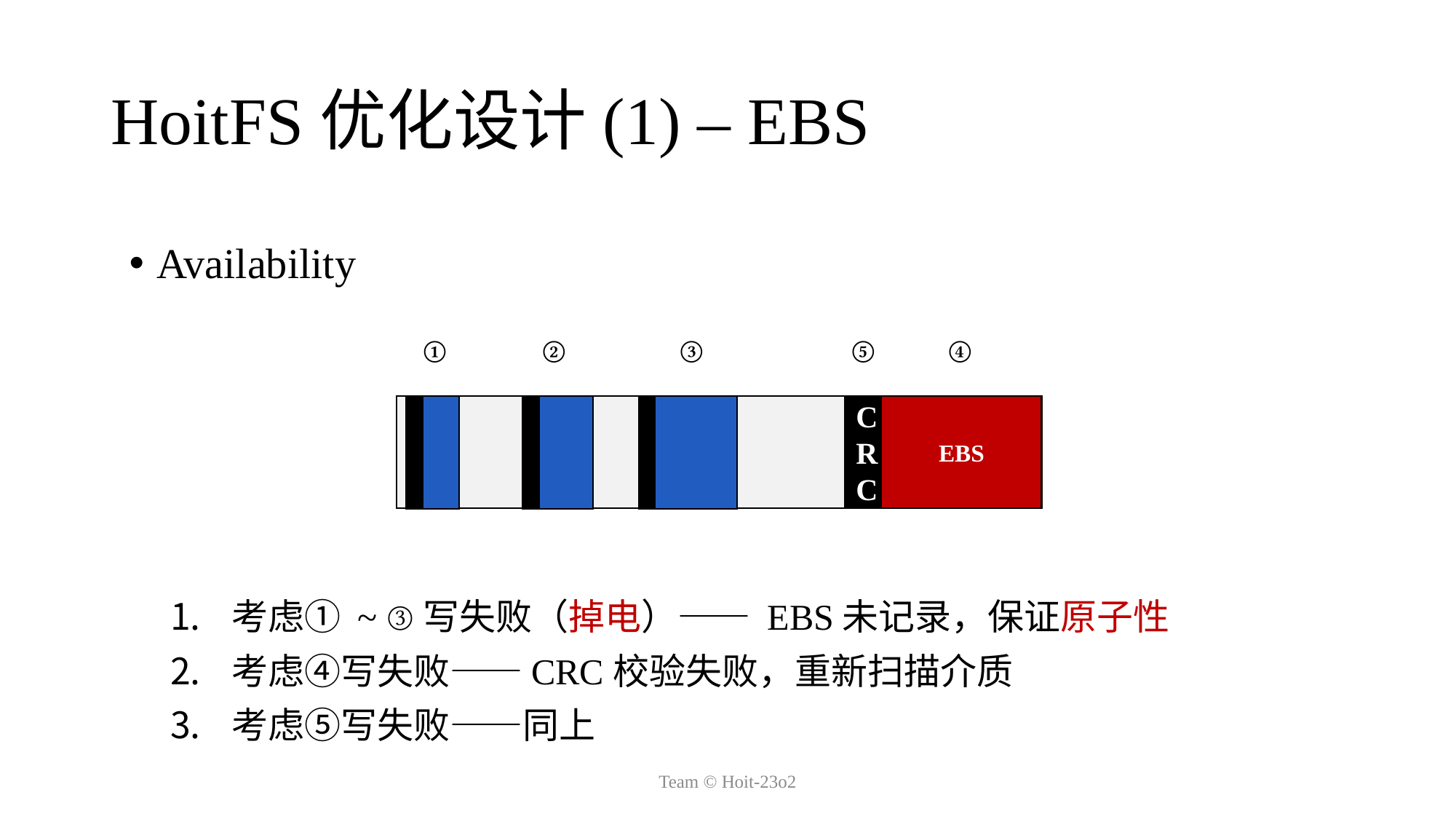

# HoitFS优化设计(1) – EBS

Availability

①
②
③
⑤
④
EBS

CRC

考虑① ~ ③写失败（掉电）—— EBS未记录，保证原子性
考虑④写失败——CRC校验失败，重新扫描介质
考虑⑤写失败——同上
Team © Hoit-23o2